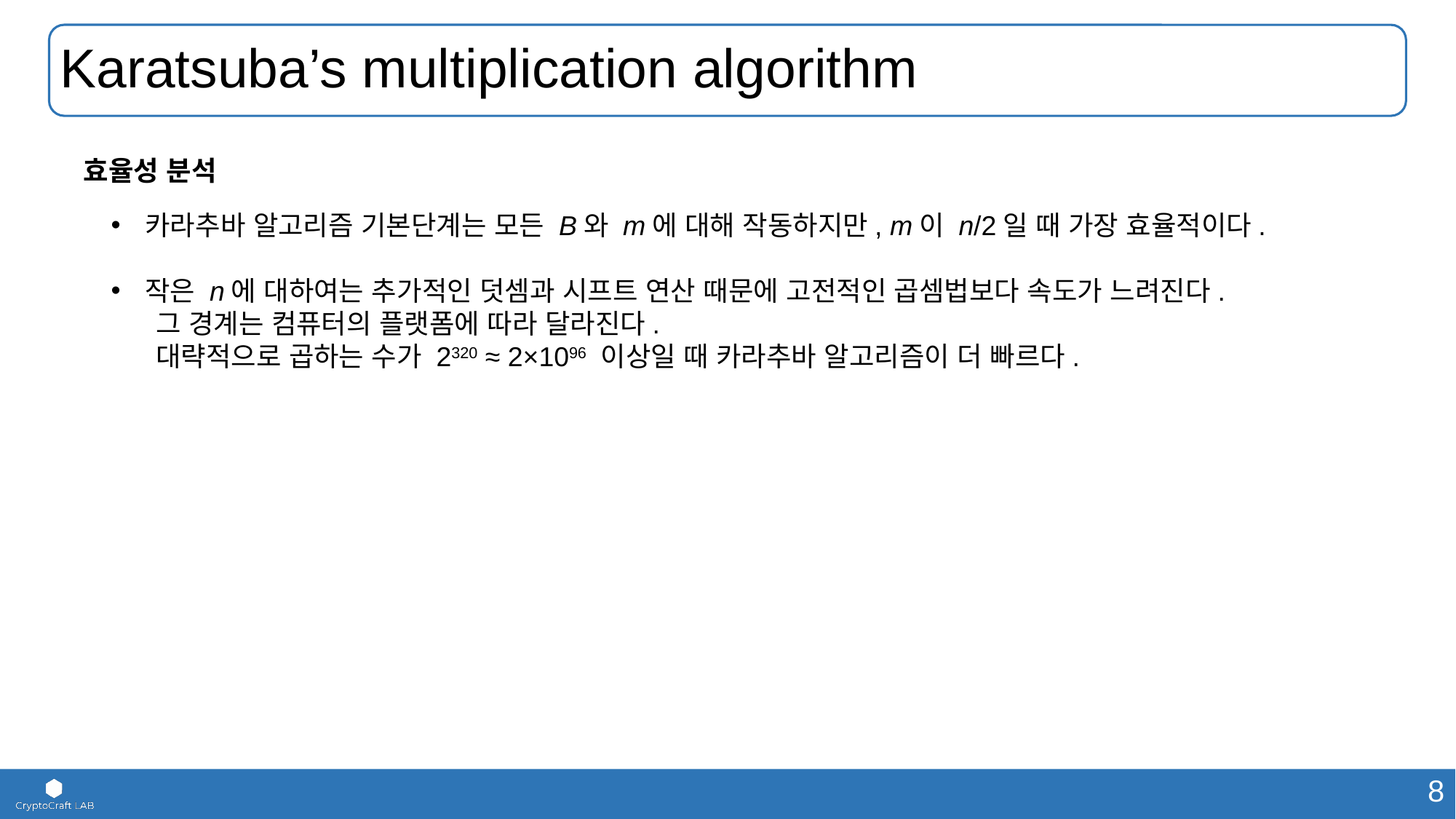

# Karatsuba’s multiplication algorithm
효율성 분석
카라추바 알고리즘 기본단계는 모든 B와 m에 대해 작동하지만, m이 n/2일 때 가장 효율적이다.

작은 n에 대하여는 추가적인 덧셈과 시프트 연산 때문에 고전적인 곱셈법보다 속도가 느려진다.
     그 경계는 컴퓨터의 플랫폼에 따라 달라진다.
     대략적으로 곱하는 수가 2320 ≈ 2×1096 이상일 때 카라추바 알고리즘이 더 빠르다.